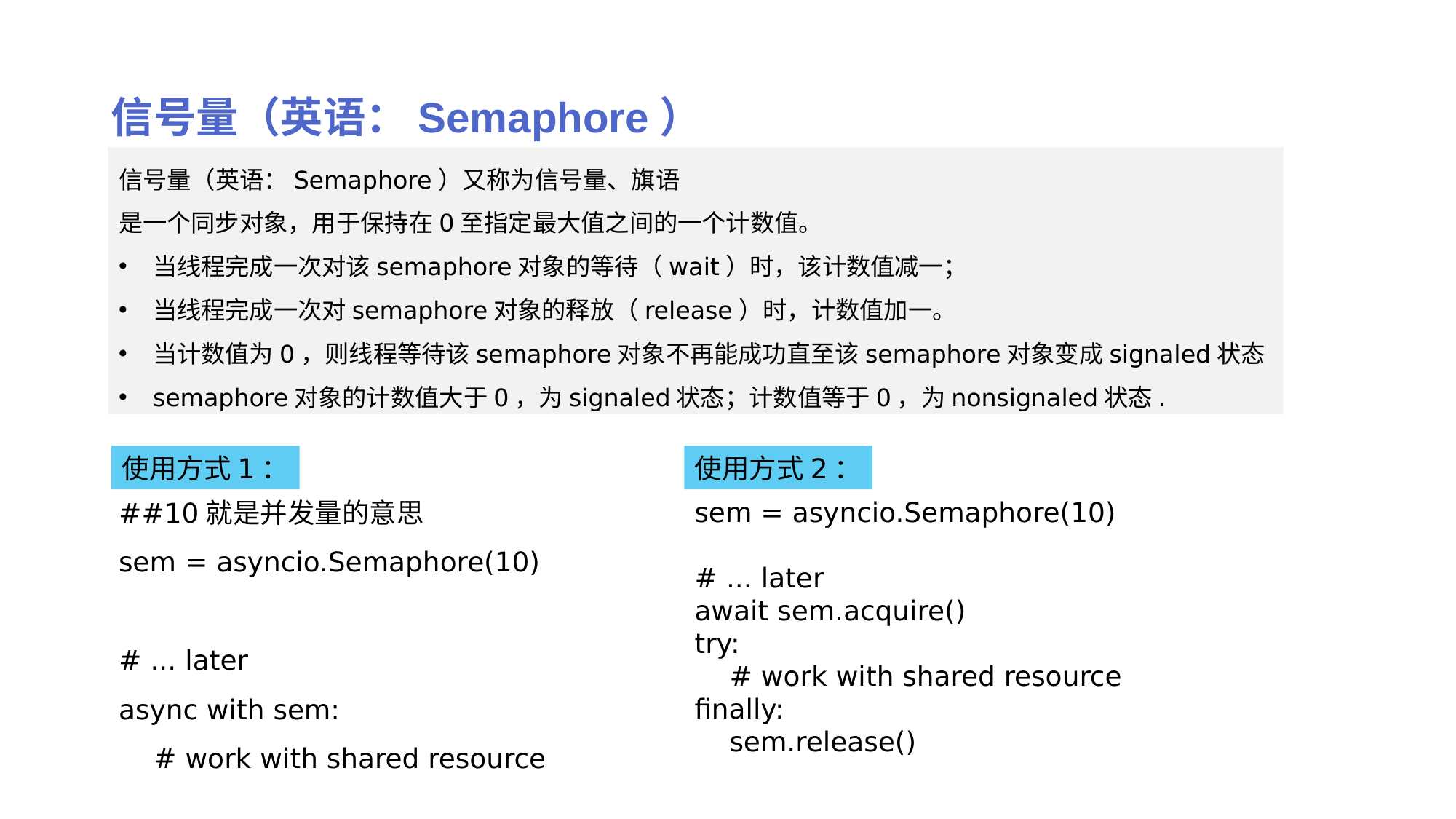

信号量（英语：Semaphore）
信号量（英语：Semaphore）又称为信号量、旗语
是一个同步对象，用于保持在0至指定最大值之间的一个计数值。
当线程完成一次对该semaphore对象的等待（wait）时，该计数值减一；
当线程完成一次对semaphore对象的释放（release）时，计数值加一。
当计数值为0，则线程等待该semaphore对象不再能成功直至该semaphore对象变成signaled状态
semaphore对象的计数值大于0，为signaled状态；计数值等于0，为nonsignaled状态.
使用方式1：
使用方式2：
##10就是并发量的意思
sem = asyncio.Semaphore(10)

# ... later
async with sem:
    # work with shared resource
sem = asyncio.Semaphore(10)

# ... later
await sem.acquire()
try:
    # work with shared resource
finally:
    sem.release()